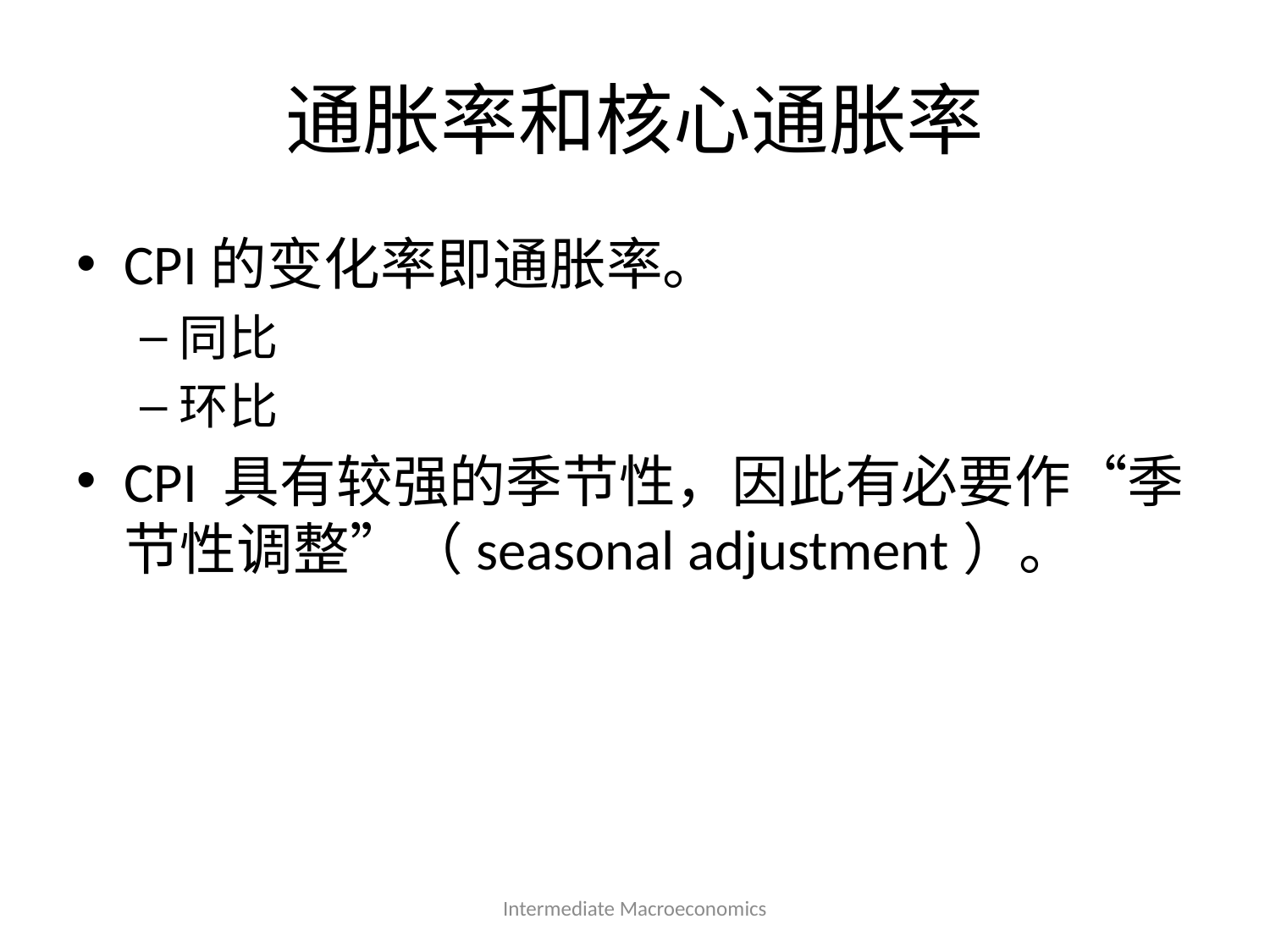

# 通胀率和核心通胀率
CPI的变化率即通胀率。
同比
环比
CPI 具有较强的季节性，因此有必要作“季节性调整”（seasonal adjustment）。

Intermediate Macroeconomics